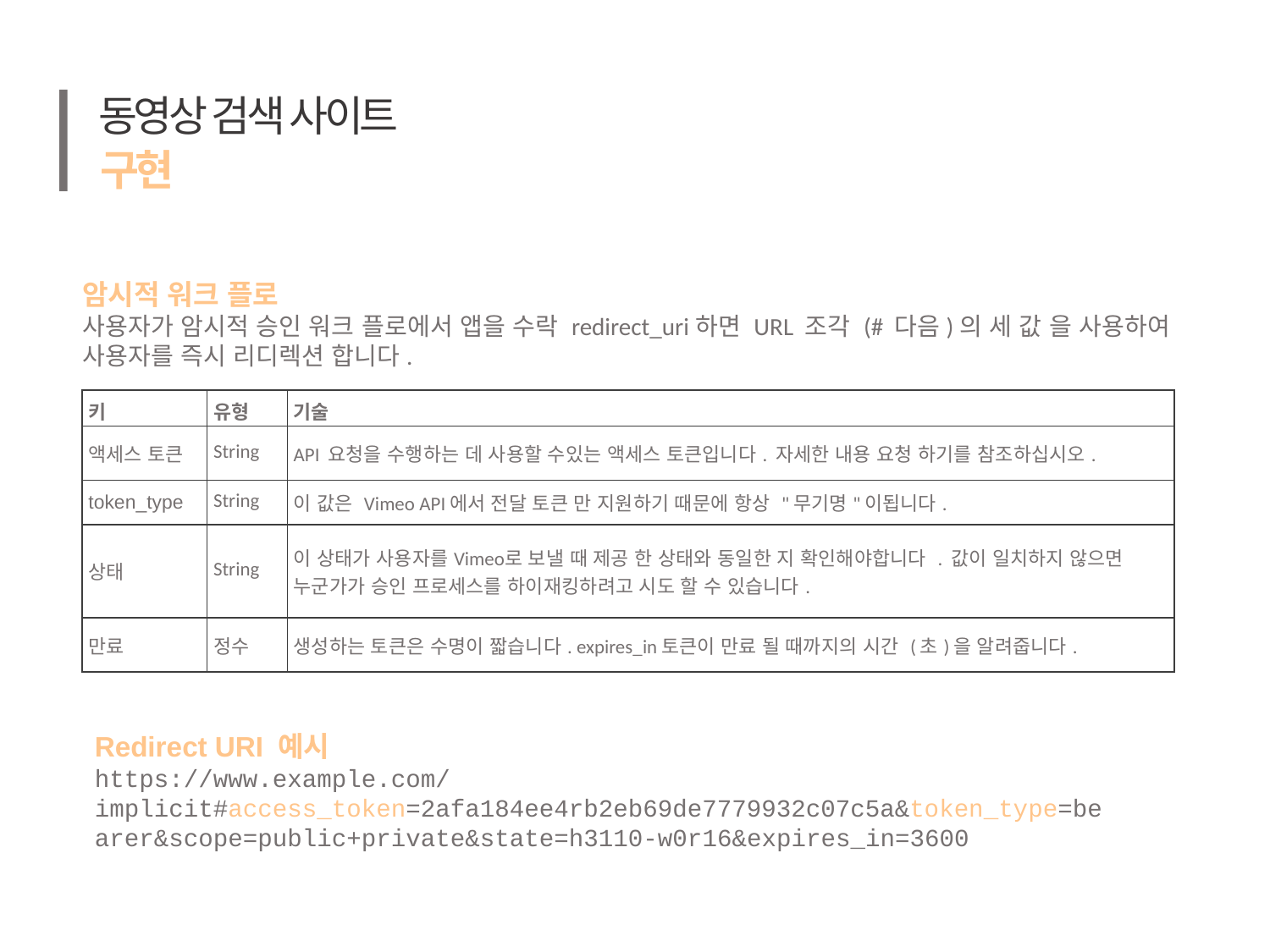

동영상 검색 사이트

구현
암시적 워크 플로
사용자가 암시적 승인 워크 플로에서 앱을 수락 redirect_uri하면 URL 조각 (# 다음)의 세 값 을 사용하여 사용자를 즉시 리디렉션 합니다.
| 키 | 유형 | 기술 |
| --- | --- | --- |
| 액세스 토큰 | String | API 요청을 수행하는 데 사용할 수있는 액세스 토큰입니다. 자세한 내용 요청 하기를 참조하십시오. |
| token\_type | String | 이 값은 Vimeo API에서 전달 토큰 만 지원하기 때문에 항상 "무기명"이됩니다. |
| 상태 | String | 이 상태가 사용자를 Vimeo로 보낼 때 제공 한 상태와 동일한 지 확인해야합니다 . 값이 일치하지 않으면 누군가가 승인 프로세스를 하이재킹하려고 시도 할 수 있습니다. |
| 만료 | 정수 | 생성하는 토큰은 수명이 짧습니다. expires\_in토큰이 만료 될 때까지의 시간 (초)을 알려줍니다. |
Redirect URI 예시
https://www.example.com/implicit#access_token=2afa184ee4rb2eb69de7779932c07c5a&token_type=bearer&scope=public+private&state=h3110-w0r16&expires_in=3600